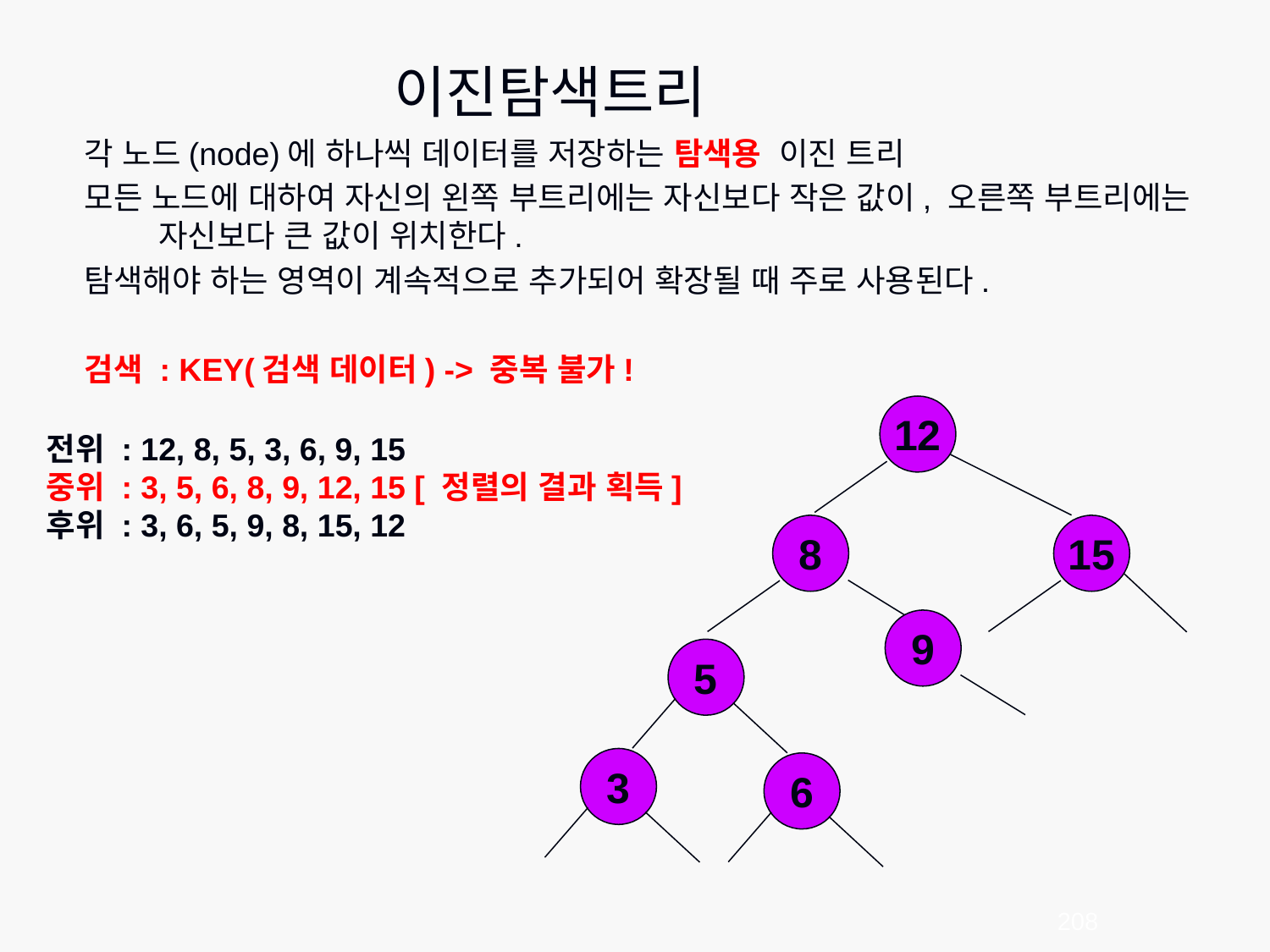

이진탐색트리
각 노드(node)에 하나씩 데이터를 저장하는 탐색용  이진 트리
모든 노드에 대하여 자신의 왼쪽 부트리에는 자신보다 작은 값이, 오른쪽 부트리에는 자신보다 큰 값이 위치한다.
탐색해야 하는 영역이 계속적으로 추가되어 확장될 때 주로 사용된다.

검색 : KEY(검색 데이터) -> 중복 불가!
12

8

15

9
5

3

6

전위 : 12, 8, 5, 3, 6, 9, 15
중위 : 3, 5, 6, 8, 9, 12, 15 [ 정렬의 결과 획득]
후위 : 3, 6, 5, 9, 8, 15, 12
208